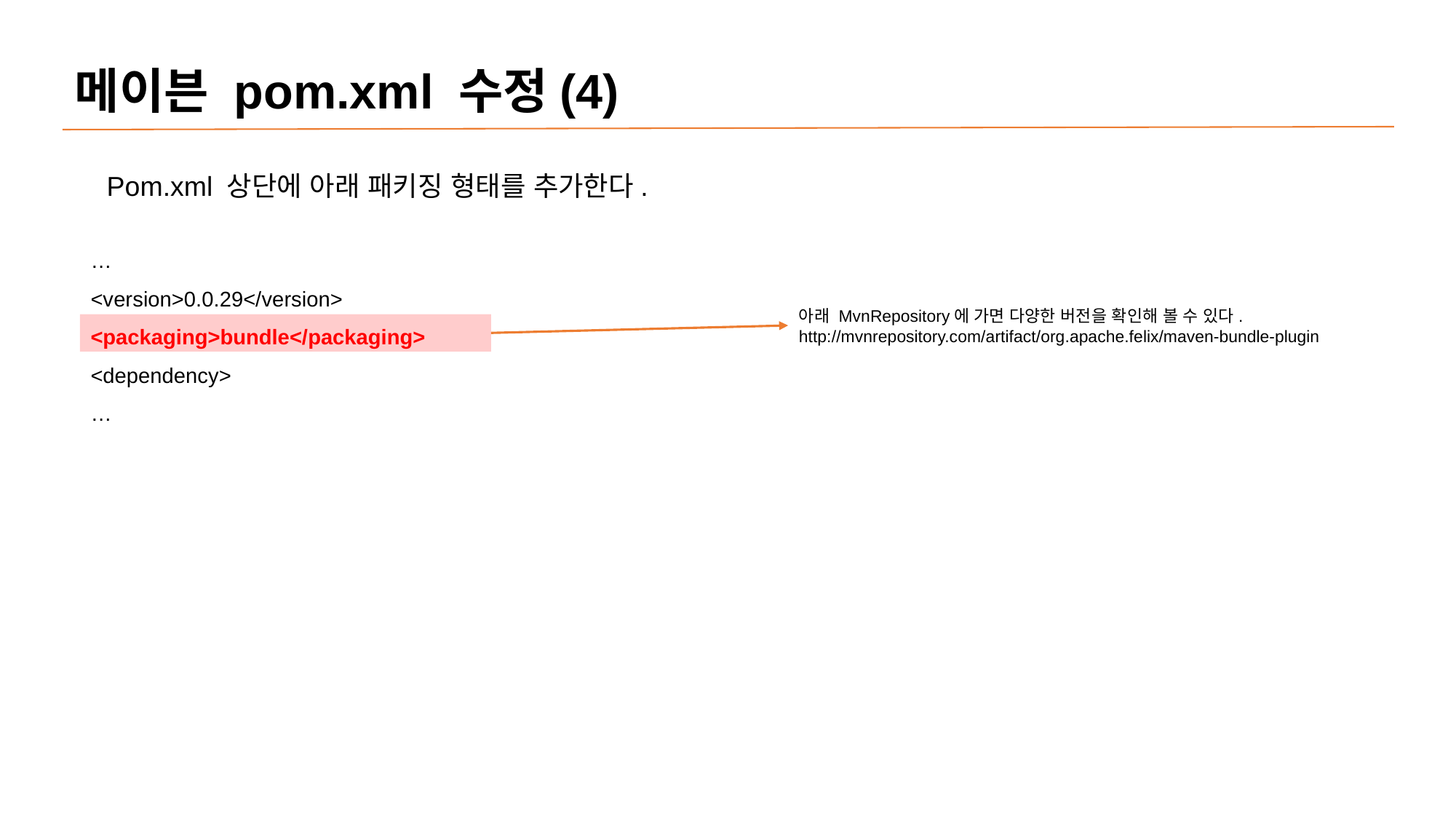

메이븐 pom.xml 수정(4)
Pom.xml 상단에 아래 패키징 형태를 추가한다.
…
<version>0.0.29</version>
<packaging>bundle</packaging>
<dependency>
…
아래 MvnRepository에 가면 다양한 버전을 확인해 볼 수 있다.
http://mvnrepository.com/artifact/org.apache.felix/maven-bundle-plugin